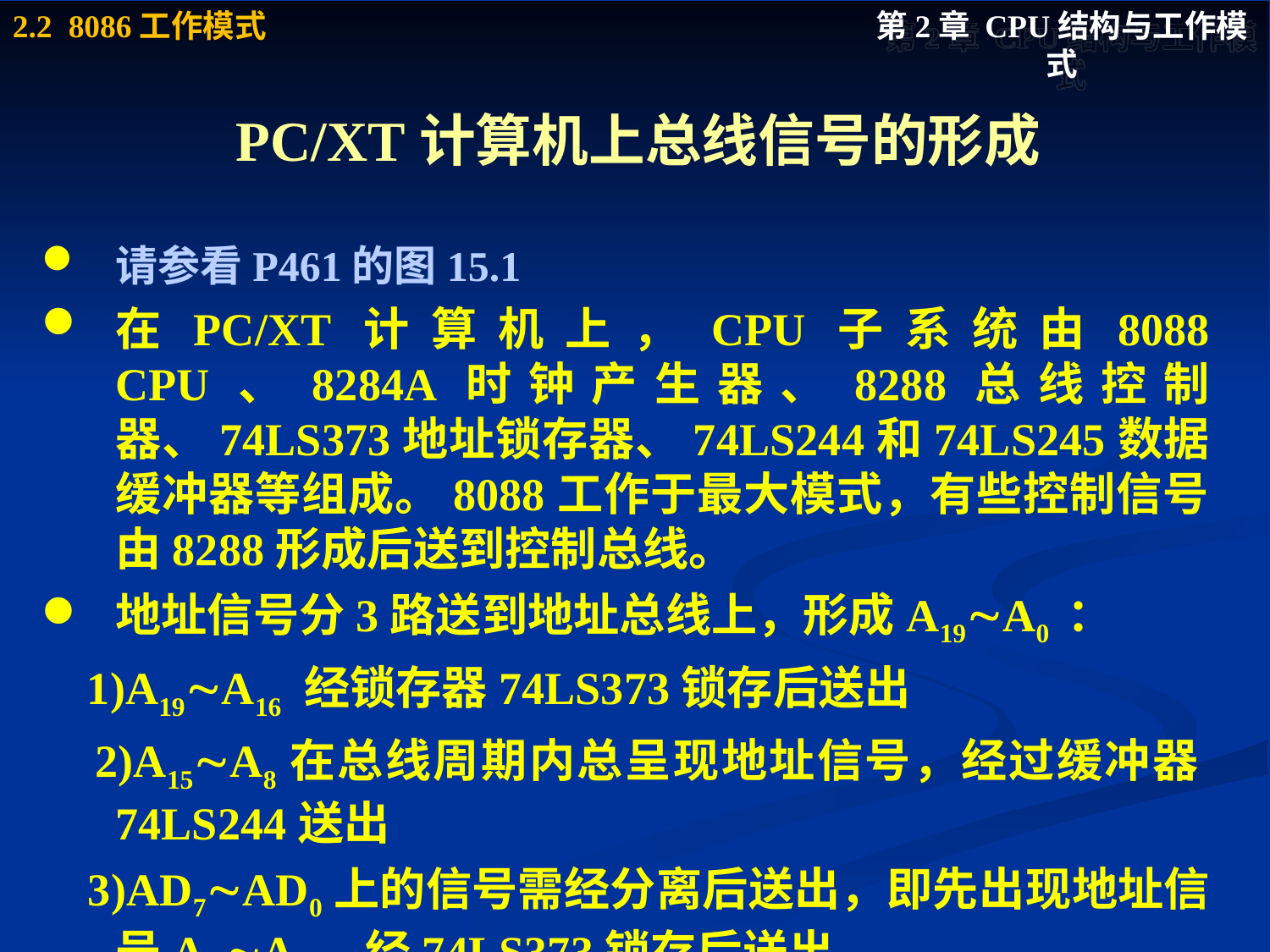

# PC/XT计算机上总线信号的形成
请参看P461的图15.1
在PC/XT计算机上，CPU子系统由8088 CPU、8284A时钟产生器、8288总线控制器、74LS373地址锁存器、74LS244和74LS245数据缓冲器等组成。8088工作于最大模式，有些控制信号由8288形成后送到控制总线。
地址信号分3路送到地址总线上，形成A19∼A0 ：
    1)A19∼A16 经锁存器74LS373锁存后送出
    2)A15∼A8在总线周期内总呈现地址信号，经过缓冲器74LS244送出
    3)AD7∼AD0上的信号需经分离后送出，即先出现地址信号A7 ∼A0，经74LS373锁存后送出